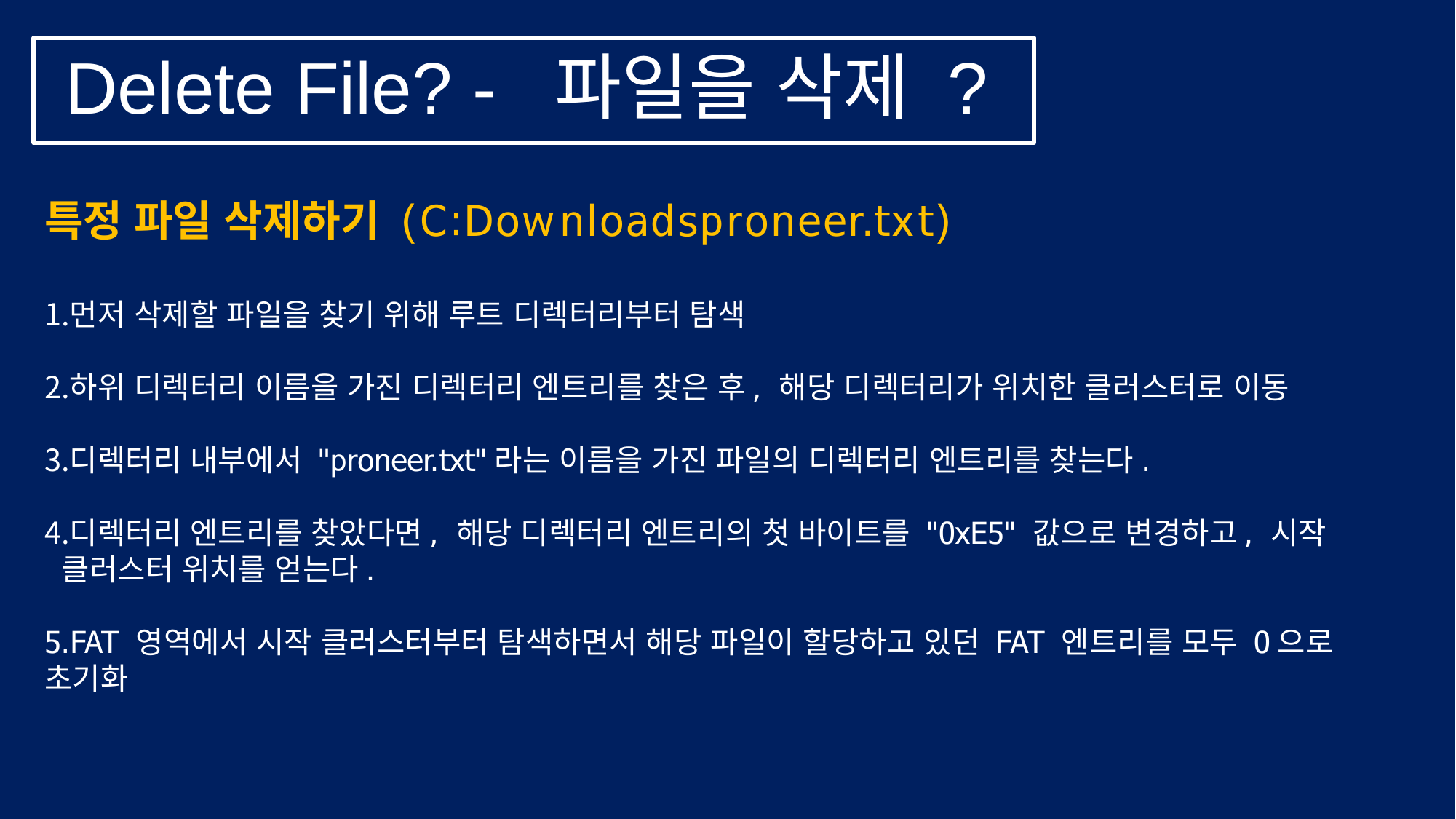

# Delete File? -  파일을 삭제 ?
특정 파일 삭제하기 (C:Downloadsproneer.txt)

먼저 삭제할 파일을 찾기 위해 루트 디렉터리부터 탐색

하위 디렉터리 이름을 가진 디렉터리 엔트리를 찾은 후, 해당 디렉터리가 위치한 클러스터로 이동

디렉터리 내부에서 "proneer.txt"라는 이름을 가진 파일의 디렉터리 엔트리를 찾는다.

디렉터리 엔트리를 찾았다면, 해당 디렉터리 엔트리의 첫 바이트를 "0xE5" 값으로 변경하고, 시작          클러스터 위치를 얻는다.

FAT 영역에서 시작 클러스터부터 탐색하면서 해당 파일이 할당하고 있던 FAT 엔트리를 모두 0으로 초기화